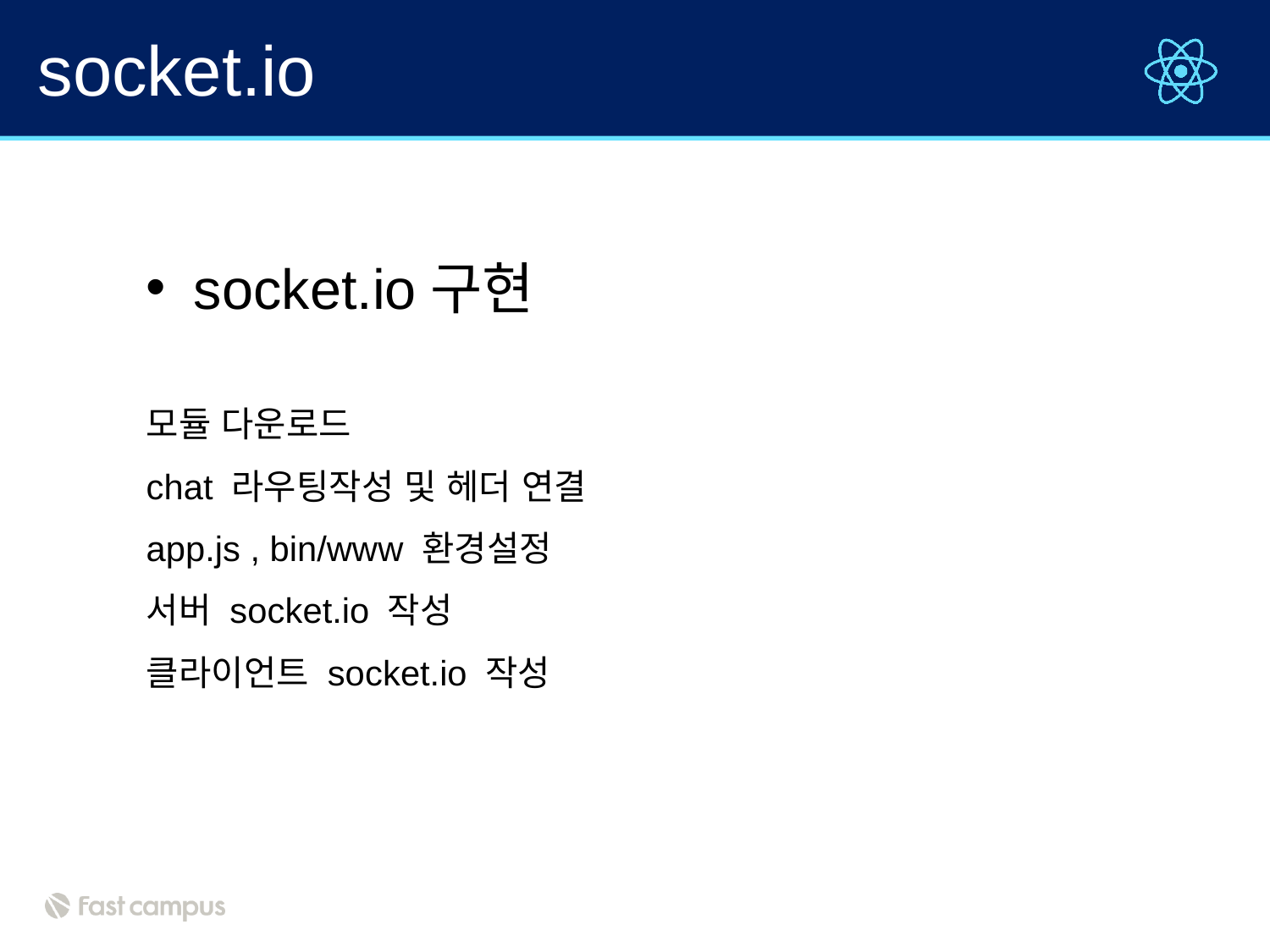

# socket.io
socket.io구현

모듈 다운로드
chat 라우팅작성 및 헤더 연결
app.js , bin/www 환경설정
서버 socket.io 작성
클라이언트 socket.io 작성